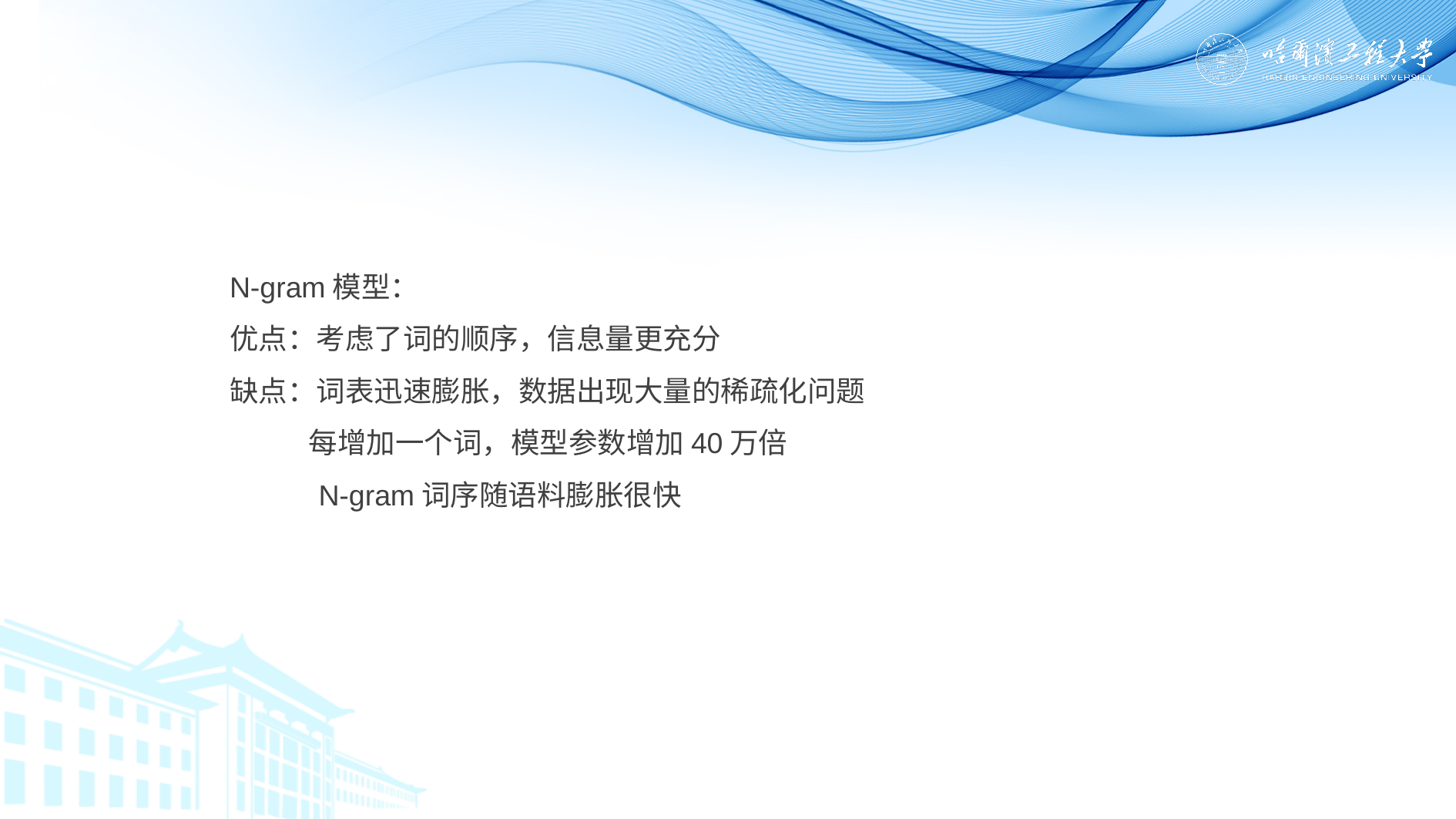

N-gram模型：
优点：考虑了词的顺序，信息量更充分
缺点：词表迅速膨胀，数据出现大量的稀疏化问题
           每增加一个词，模型参数增加40万倍
           N-gram词序随语料膨胀很快